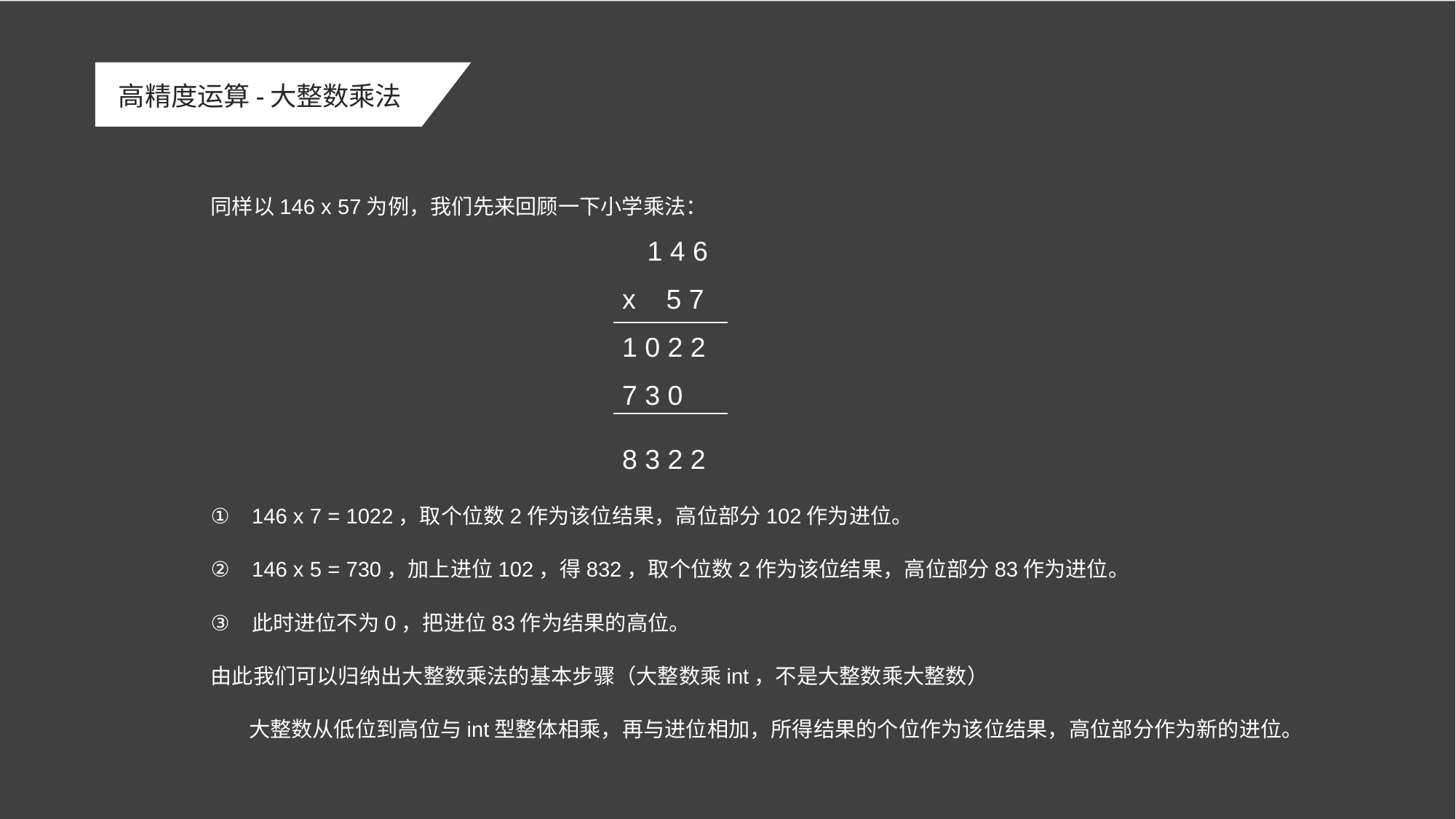

# 高精度运算-大整数乘法

同样以146 x 57为例，我们先来回顾一下小学乘法：
				1 4 6
		       	           x    5 7
			           1 0 2 2
			           7 3 0
			           8 3 2 2
146 x 7 = 1022，取个位数2作为该位结果，高位部分102作为进位。
146 x 5 = 730，加上进位102，得832，取个位数2作为该位结果，高位部分83作为进位。
此时进位不为0，把进位83作为结果的高位。
由此我们可以归纳出大整数乘法的基本步骤（大整数乘int，不是大整数乘大整数）
       大整数从低位到高位与int型整体相乘，再与进位相加，所得结果的个位作为该位结果，高位部分作为新的进位。